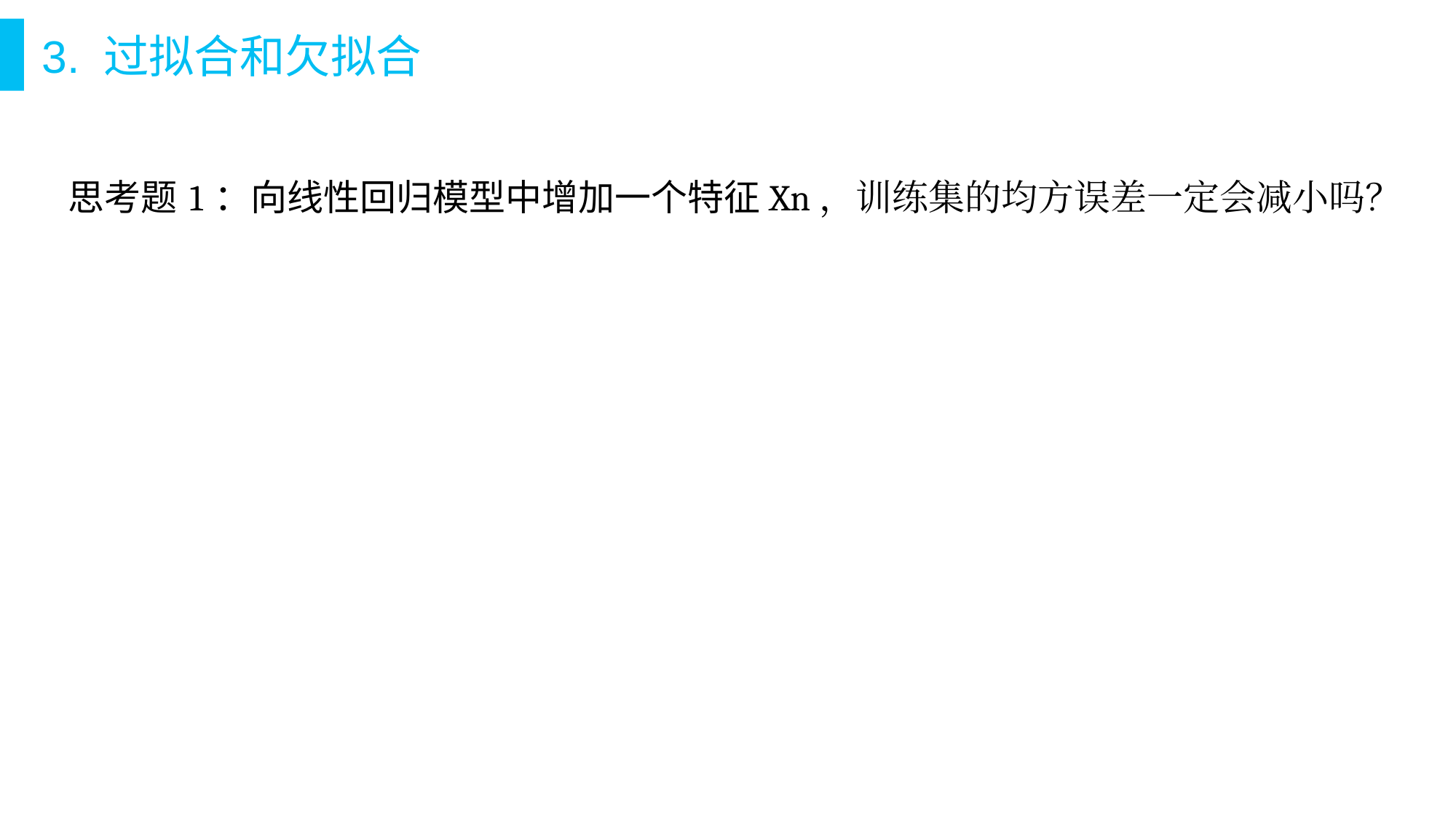

# 3. 过拟合和欠拟合
思考题1：向线性回归模型中增加一个特征Xn，训练集的均方误差一定会减小吗？